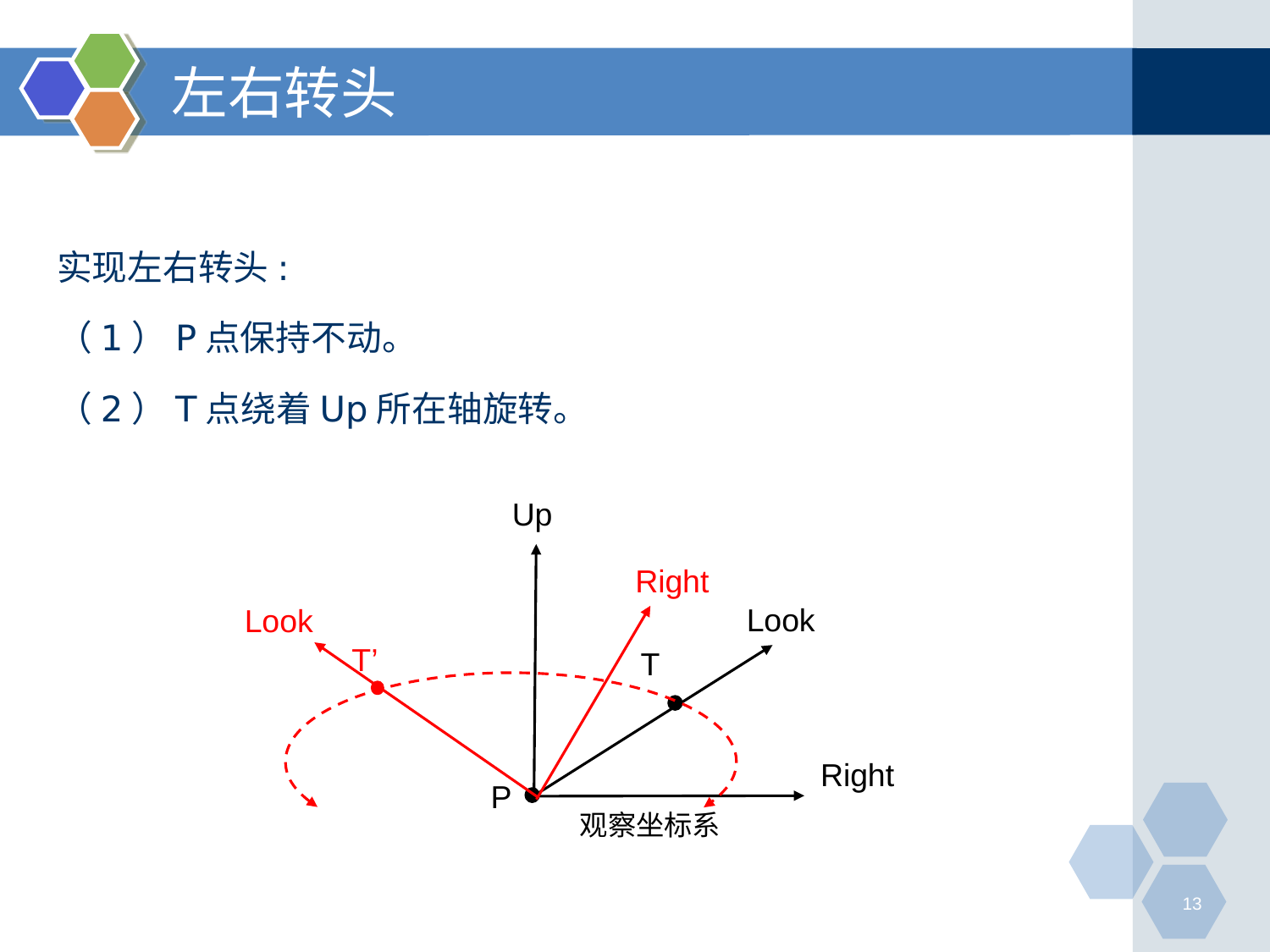

# 左右转头
实现左右转头:
（1）P点保持不动。
（2）T点绕着Up所在轴旋转。

Up
Right
Look
Look
T’
T

Right
P
观察坐标系

13